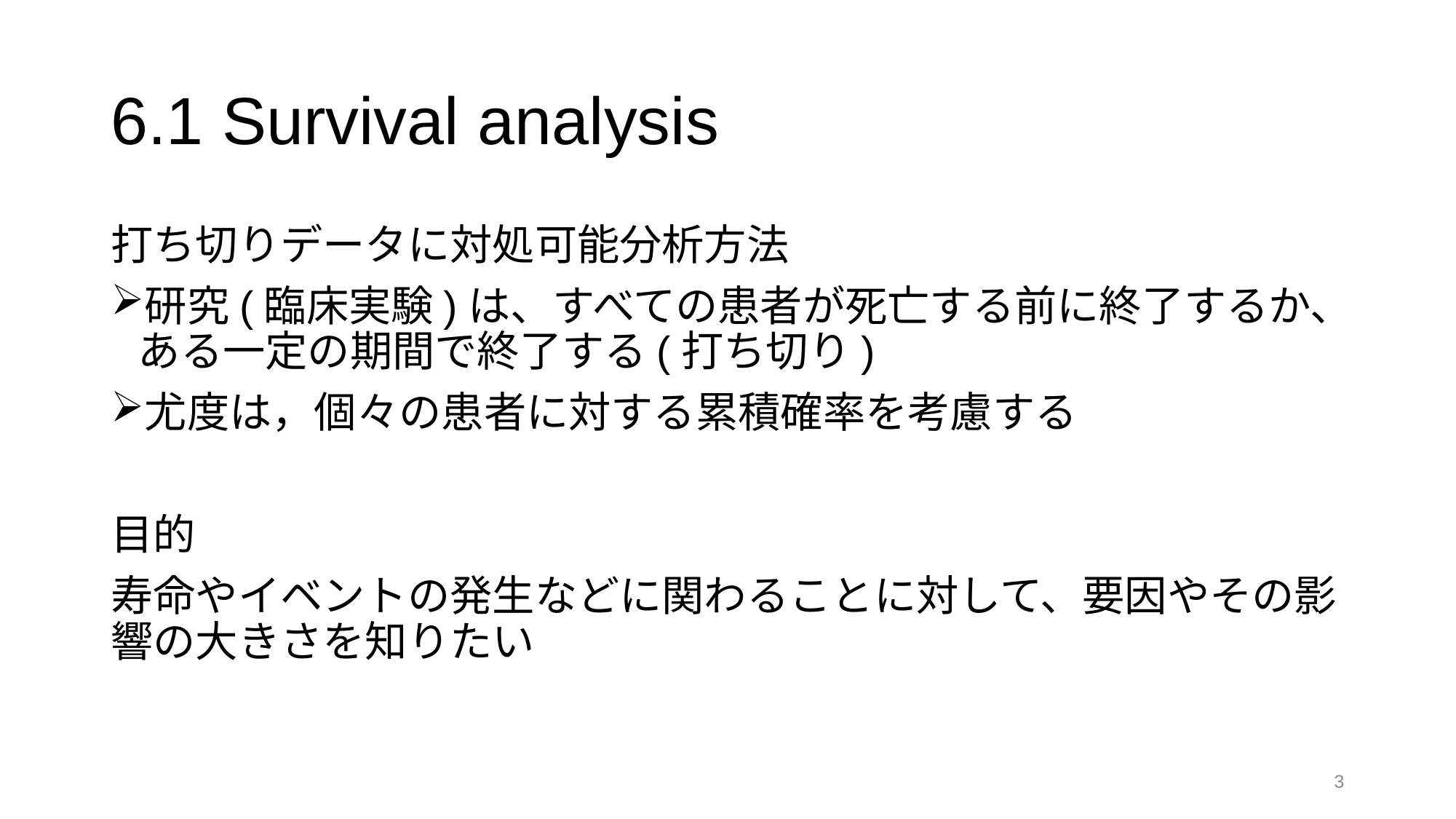

# 6.1 Survival analysis
打ち切りデータに対処可能分析方法
研究(臨床実験)は、すべての患者が死亡する前に終了するか、ある一定の期間で終了する(打ち切り)
尤度は，個々の患者に対する累積確率を考慮する

目的
寿命やイベントの発生などに関わることに対して、要因やその影響の大きさを知りたい

3